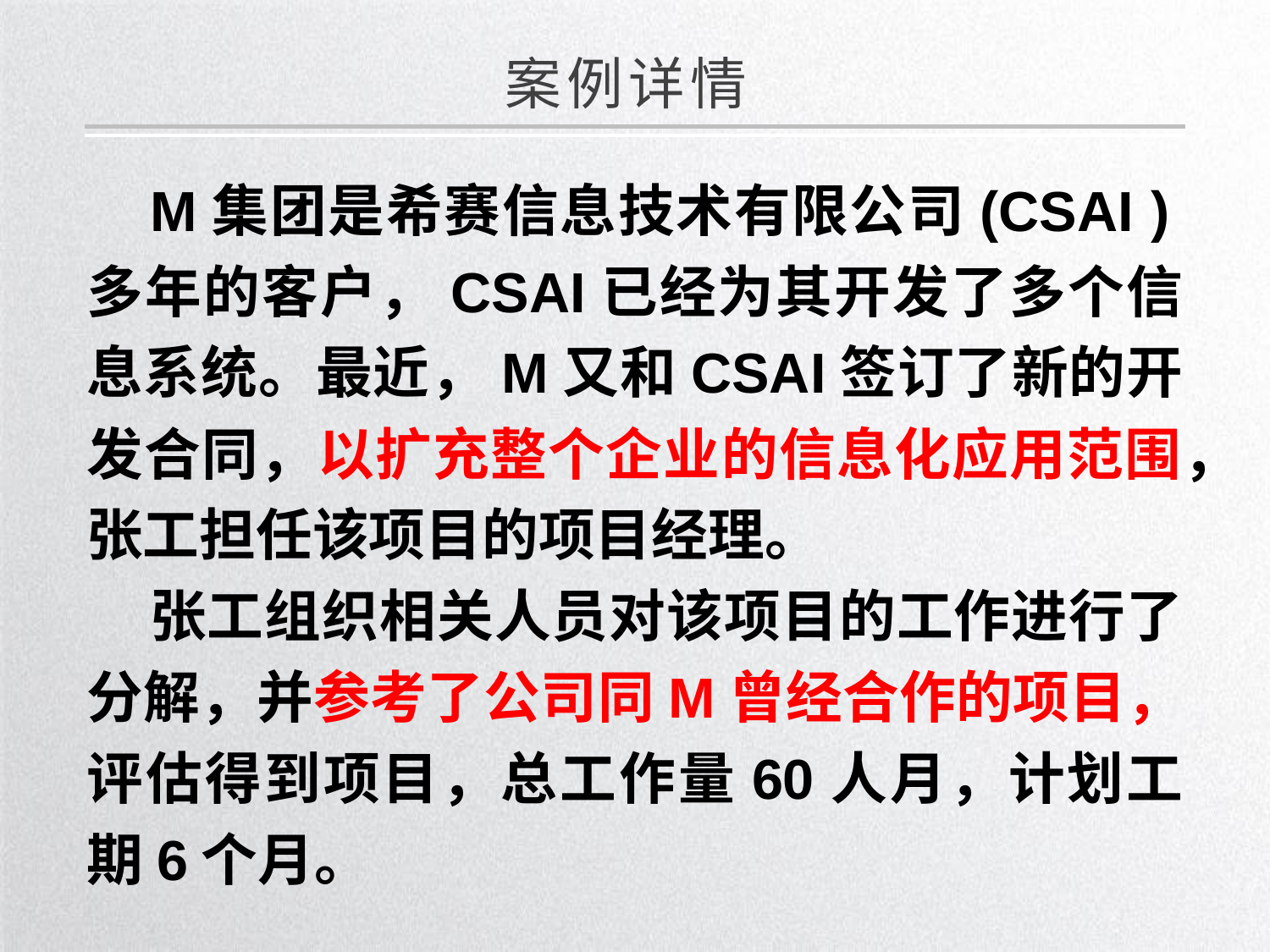

案例详情
M集团是希赛信息技术有限公司(CSAI )多年的客户，CSAI已经为其开发了多个信息系统。最近，M又和CSAI签订了新的开发合同，以扩充整个企业的信息化应用范围，张工担任该项目的项目经理。
张工组织相关人员对该项目的工作进行了分解，并参考了公司同M曾经合作的项目，评估得到项目，总工作量60人月，计划工期6个月。